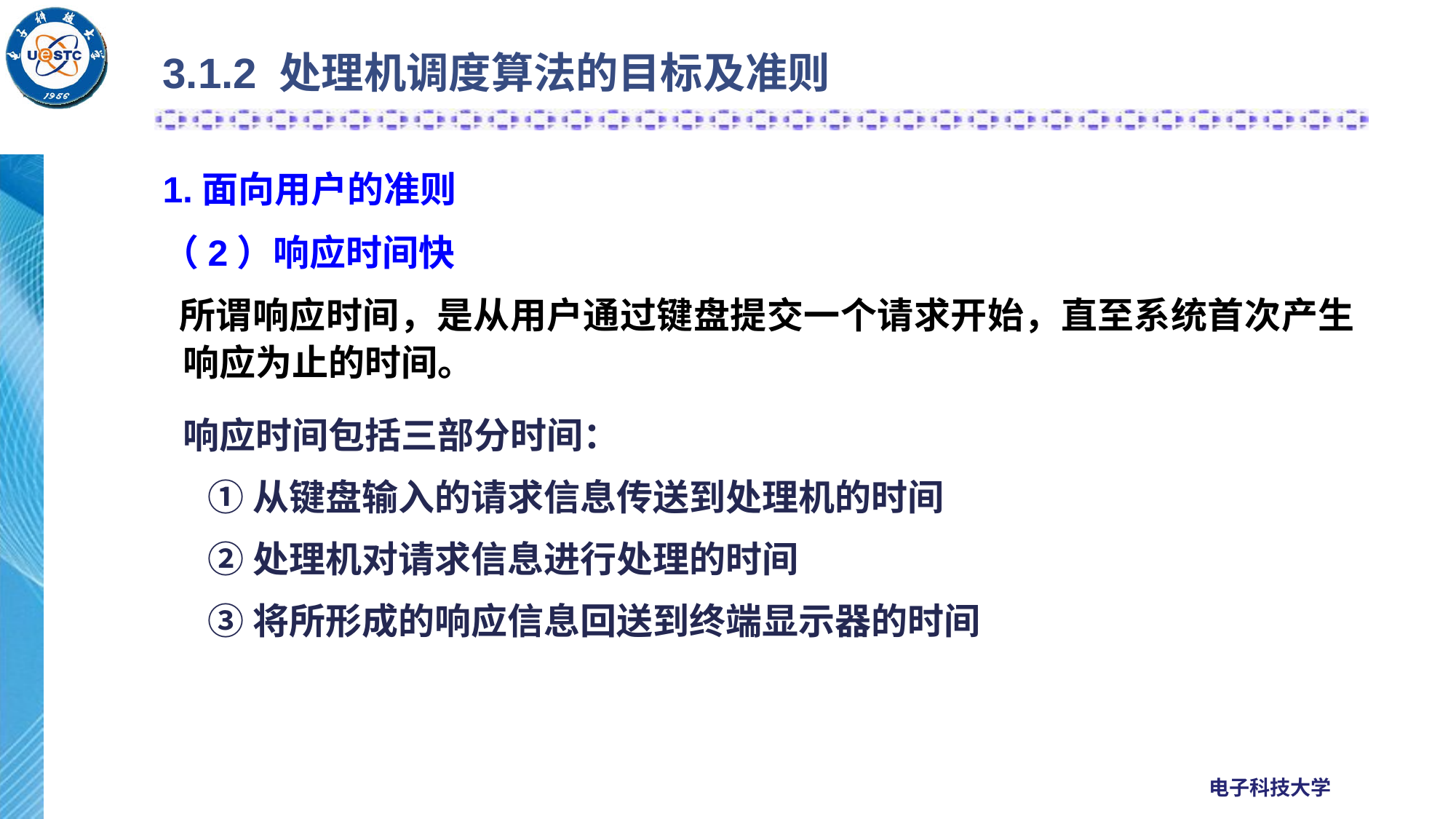

# 3.1.2 处理机调度算法的目标及准则
1.面向用户的准则
（2）响应时间快
所谓响应时间，是从用户通过键盘提交一个请求开始，直至系统首次产生响应为止的时间。
响应时间包括三部分时间：
   ①从键盘输入的请求信息传送到处理机的时间
   ②处理机对请求信息进行处理的时间
   ③将所形成的响应信息回送到终端显示器的时间